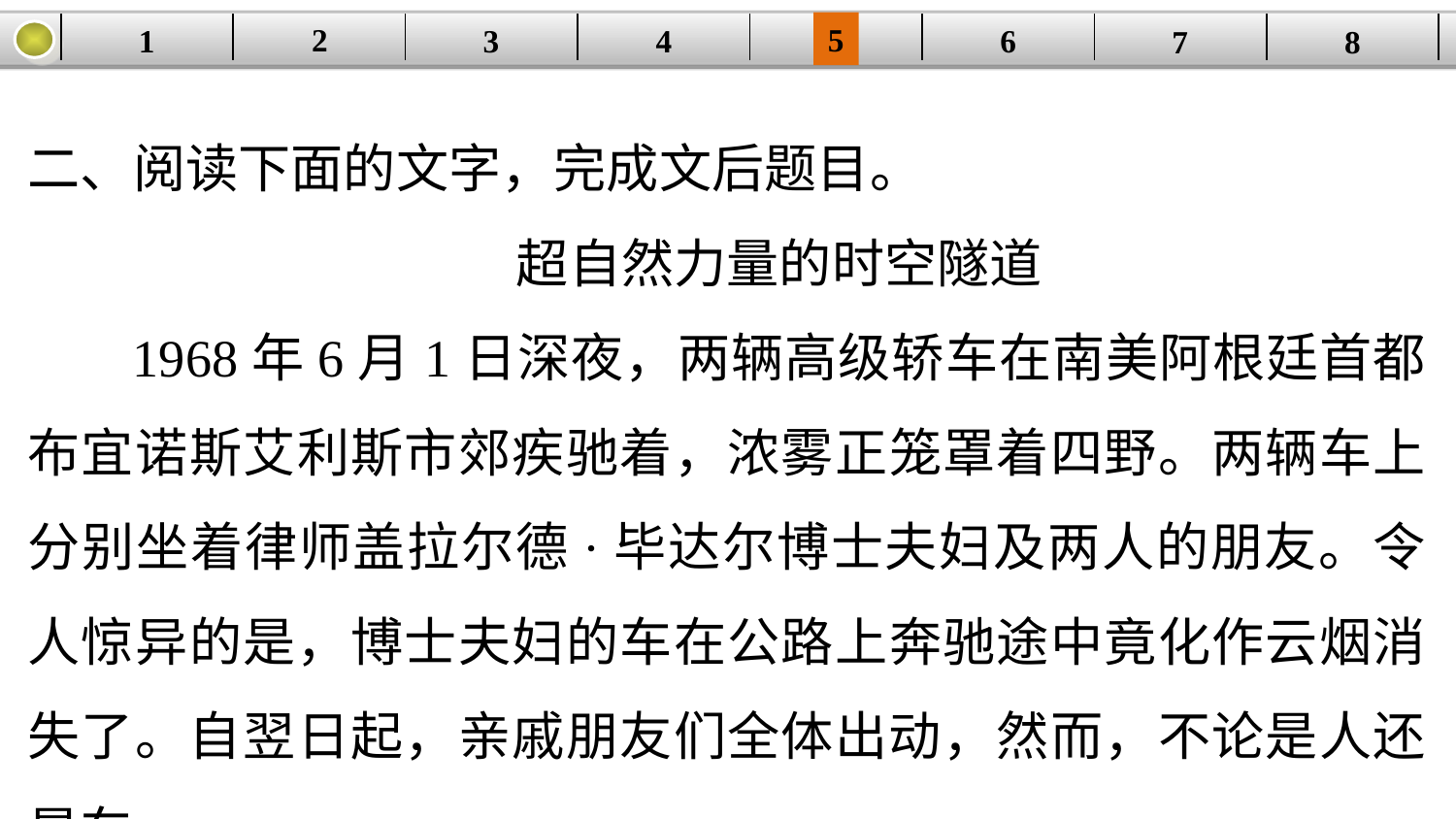

5
2
1
4
6
|  |  |  |  |  |  |  |  |
| --- | --- | --- | --- | --- | --- | --- | --- |
3
8
7

二、阅读下面的文字，完成文后题目。
超自然力量的时空隧道
1968年6月1日深夜，两辆高级轿车在南美阿根廷首都布宜诺斯艾利斯市郊疾驰着，浓雾正笼罩着四野。两辆车上分别坐着律师盖拉尔德·毕达尔博士夫妇及两人的朋友。令人惊异的是，博士夫妇的车在公路上奔驰途中竟化作云烟消失了。自翌日起，亲戚朋友们全体出动，然而，不论是人还是车，